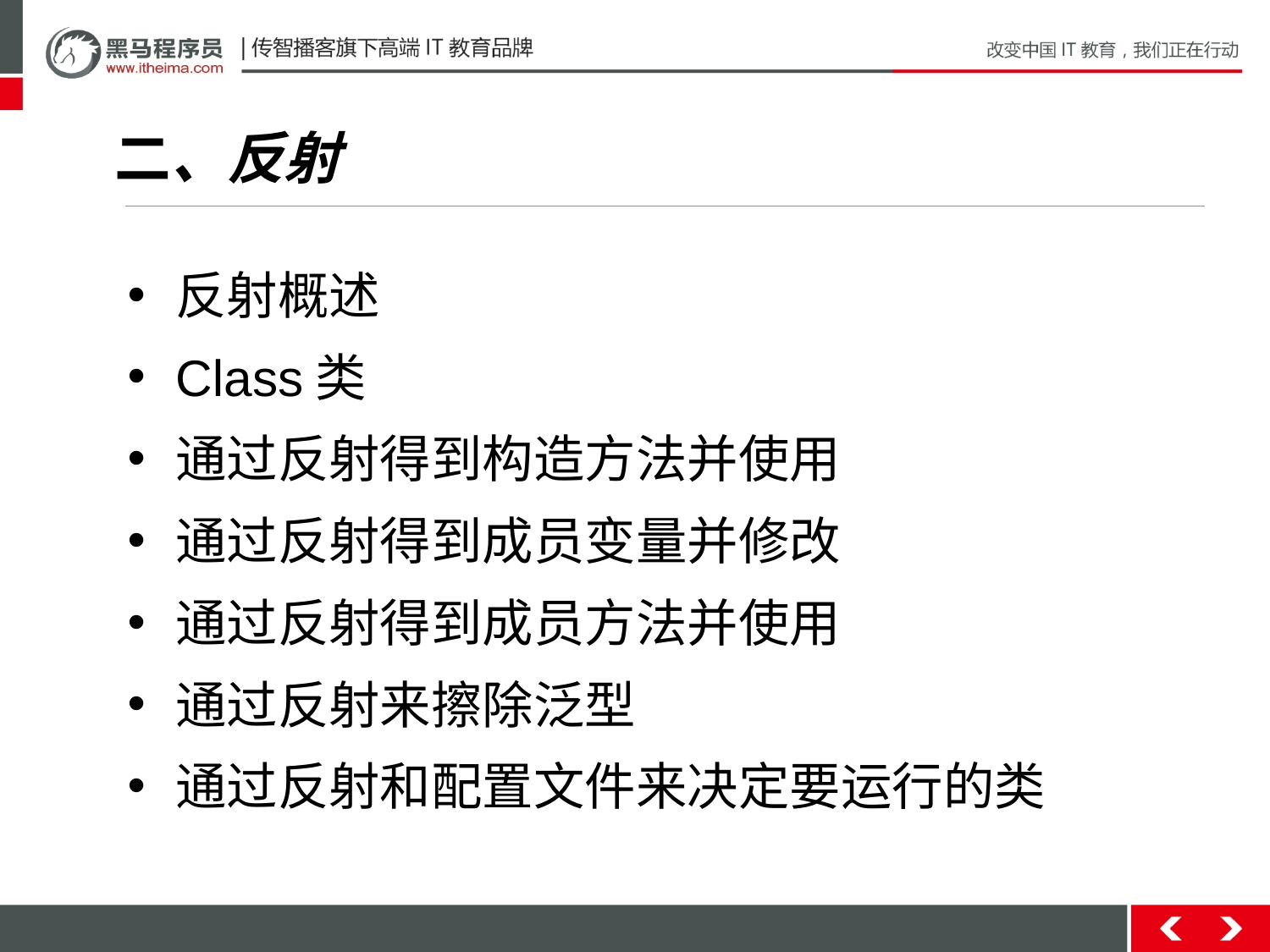

二、反射
反射概述
Class类
通过反射得到构造方法并使用
通过反射得到成员变量并修改
通过反射得到成员方法并使用
通过反射来擦除泛型
通过反射和配置文件来决定要运行的类